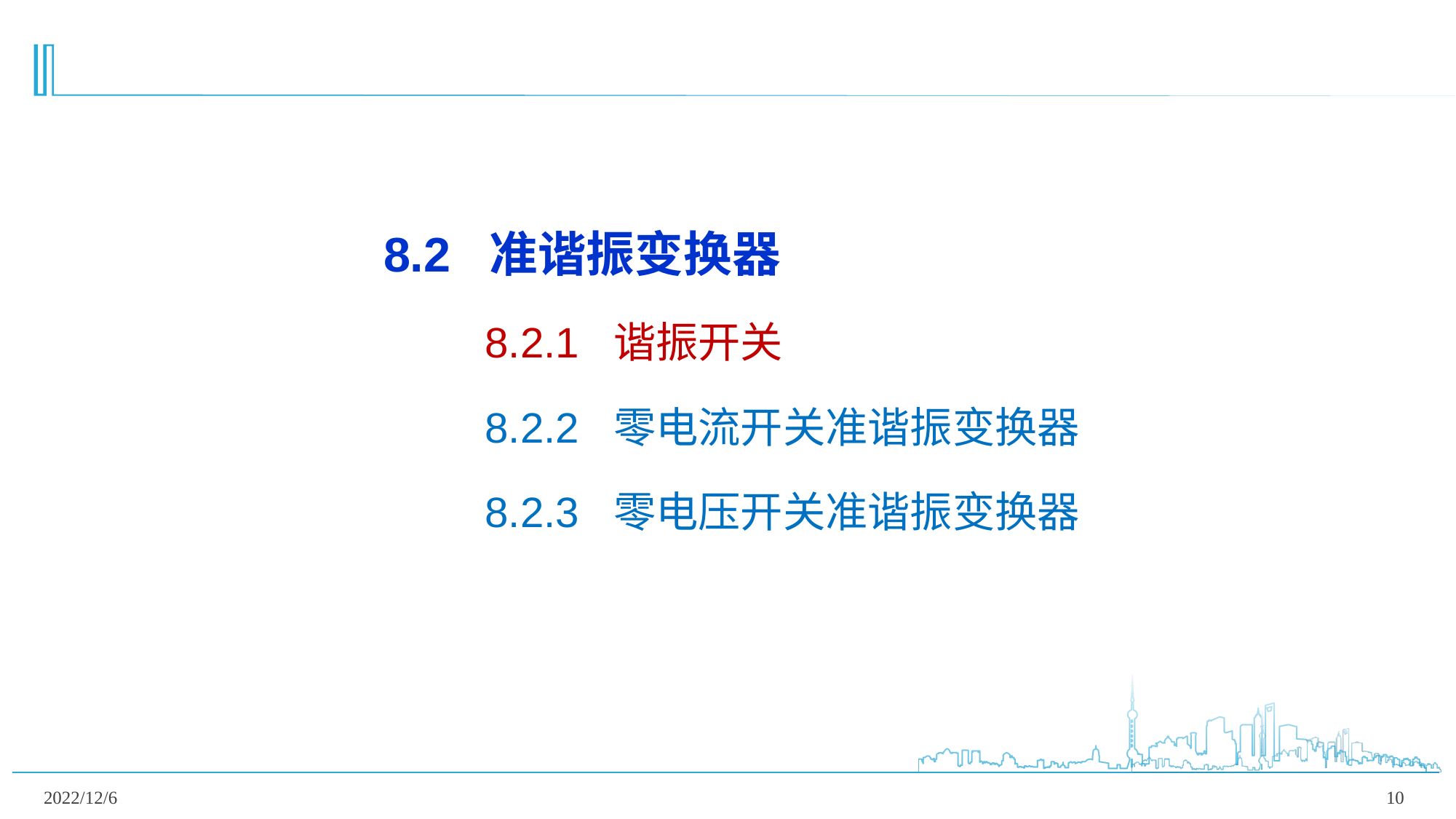

8.2  准谐振变换器
            8.2.1  谐振开关
            8.2.2  零电流开关准谐振变换器
            8.2.3  零电压开关准谐振变换器